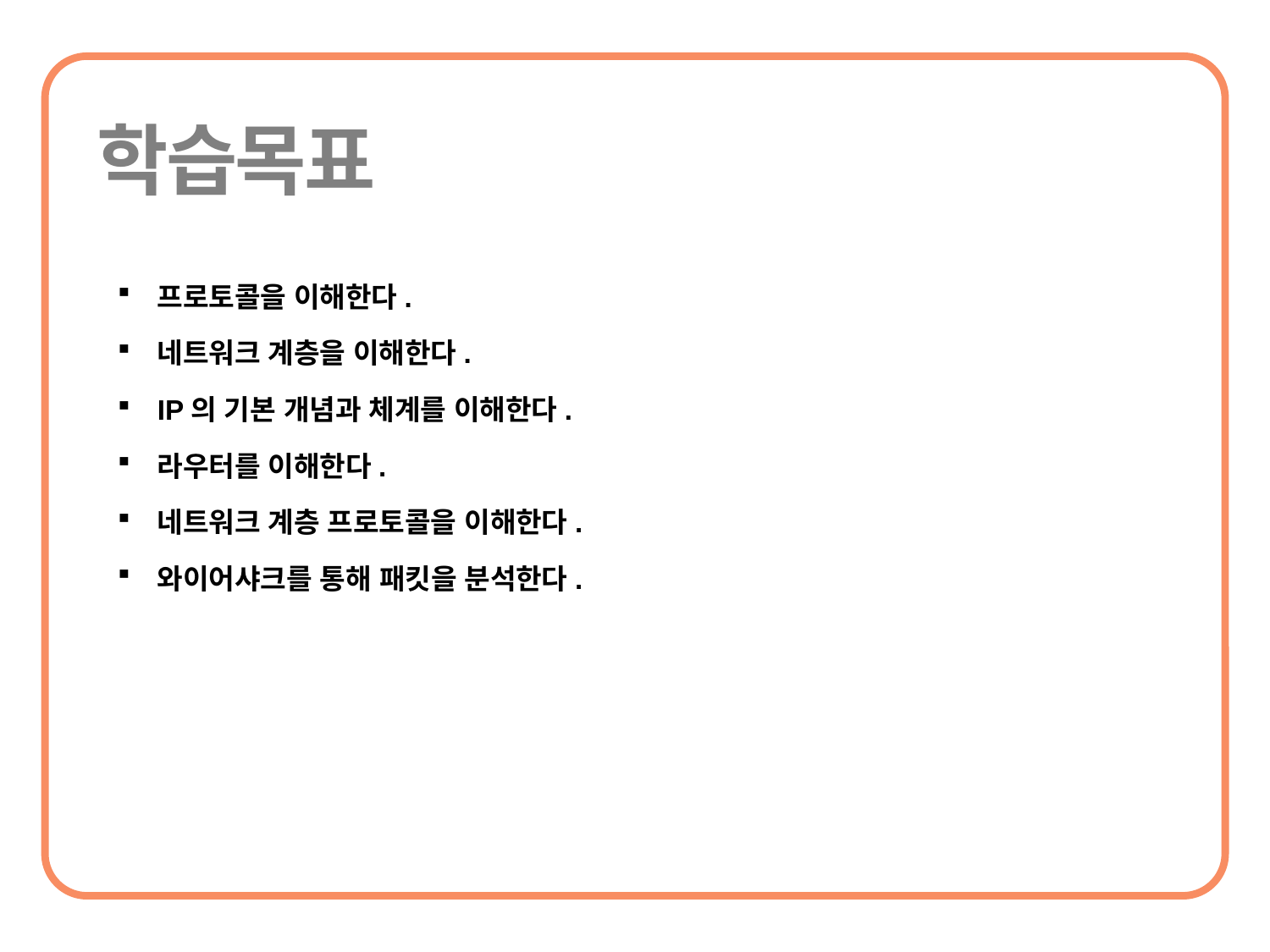

프로토콜을 이해한다.
네트워크 계층을 이해한다.
IP의 기본 개념과 체계를 이해한다.
라우터를 이해한다.
네트워크 계층 프로토콜을 이해한다.
와이어샤크를 통해 패킷을 분석한다.